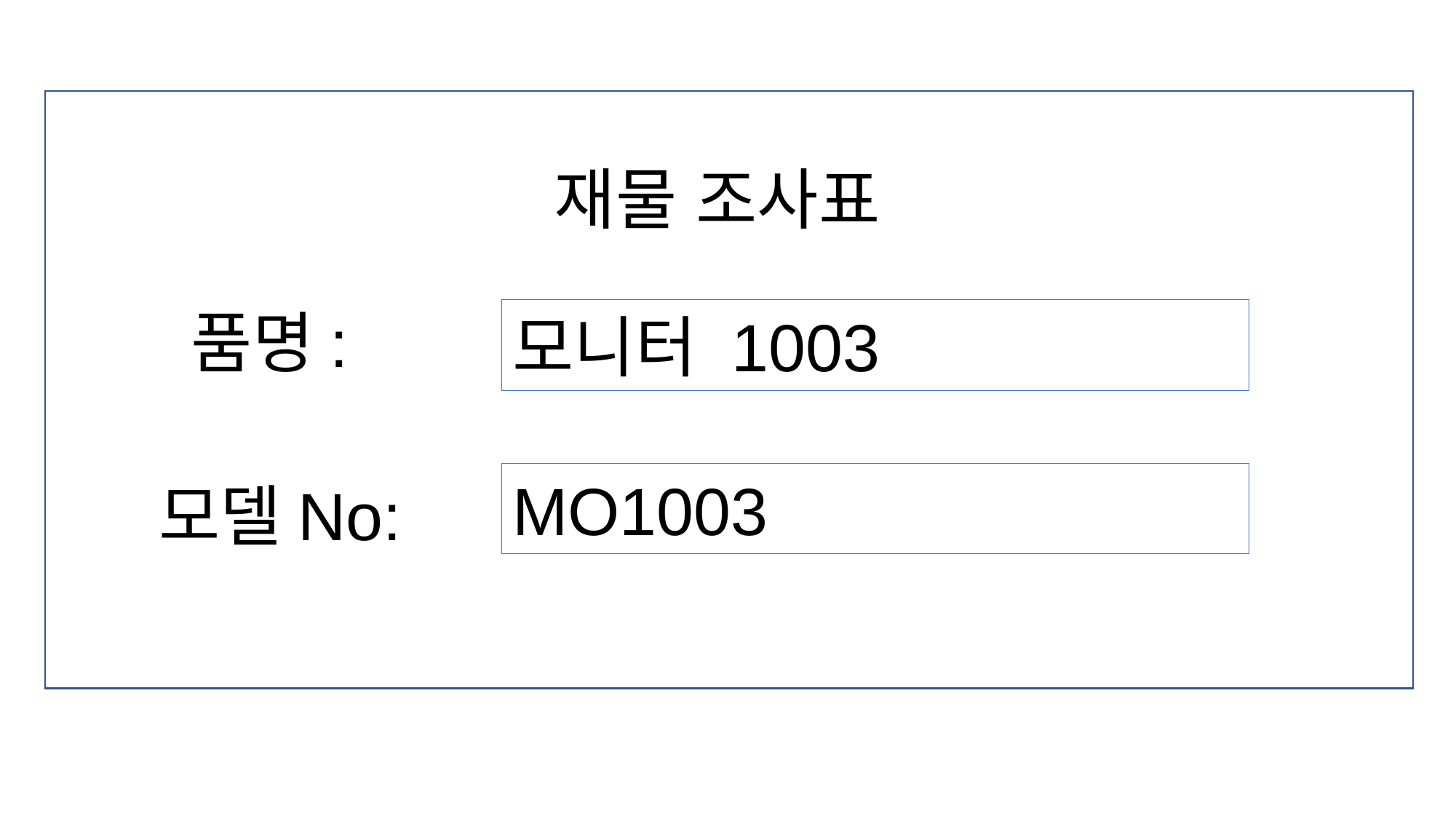

재물 조사표
품명:
모니터 1003
MO1003
모델No: